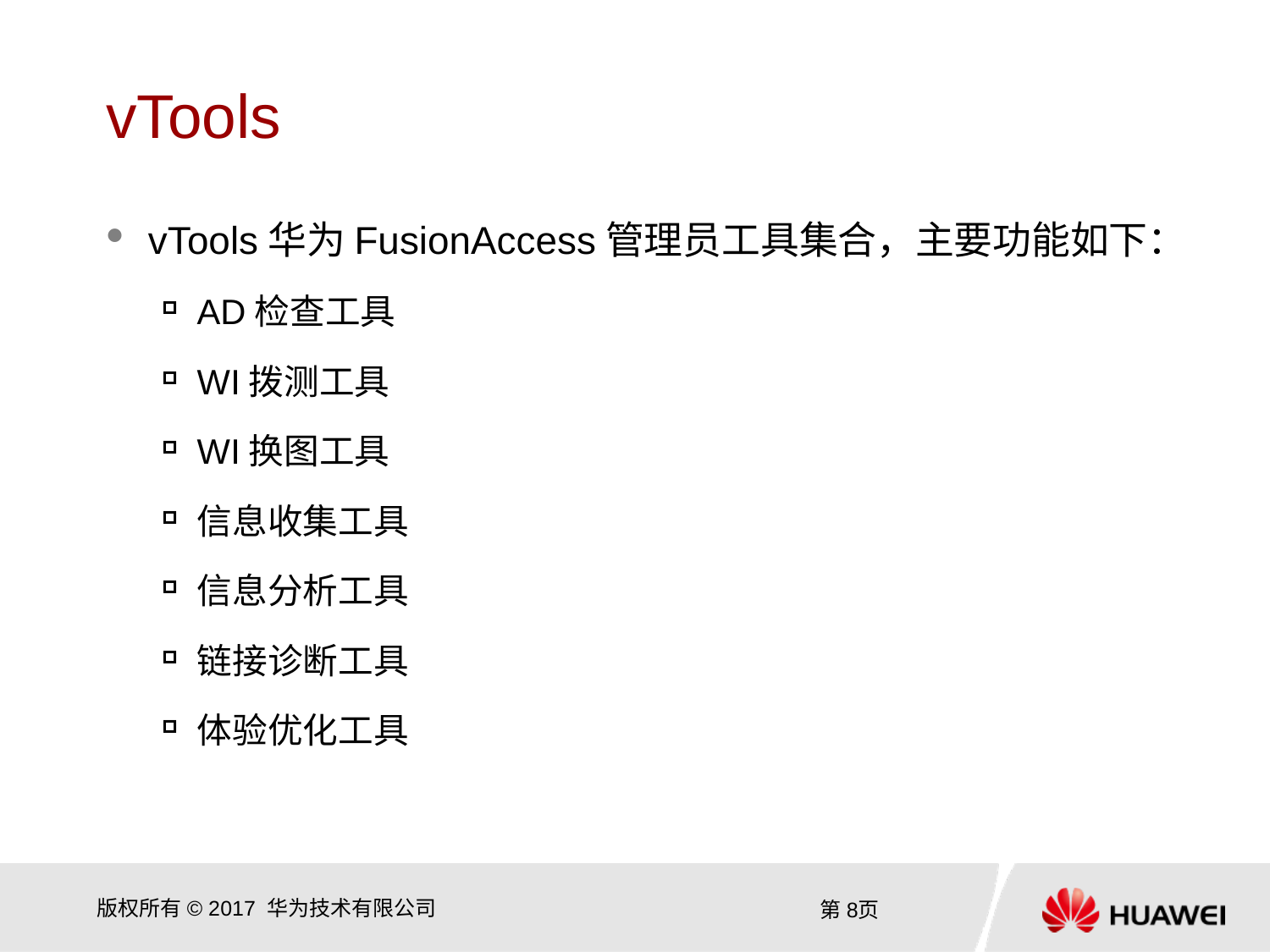

# vTools
vTools华为FusionAccess管理员工具集合，主要功能如下：
AD检查工具
WI拨测工具
WI换图工具
信息收集工具
信息分析工具
链接诊断工具
体验优化工具